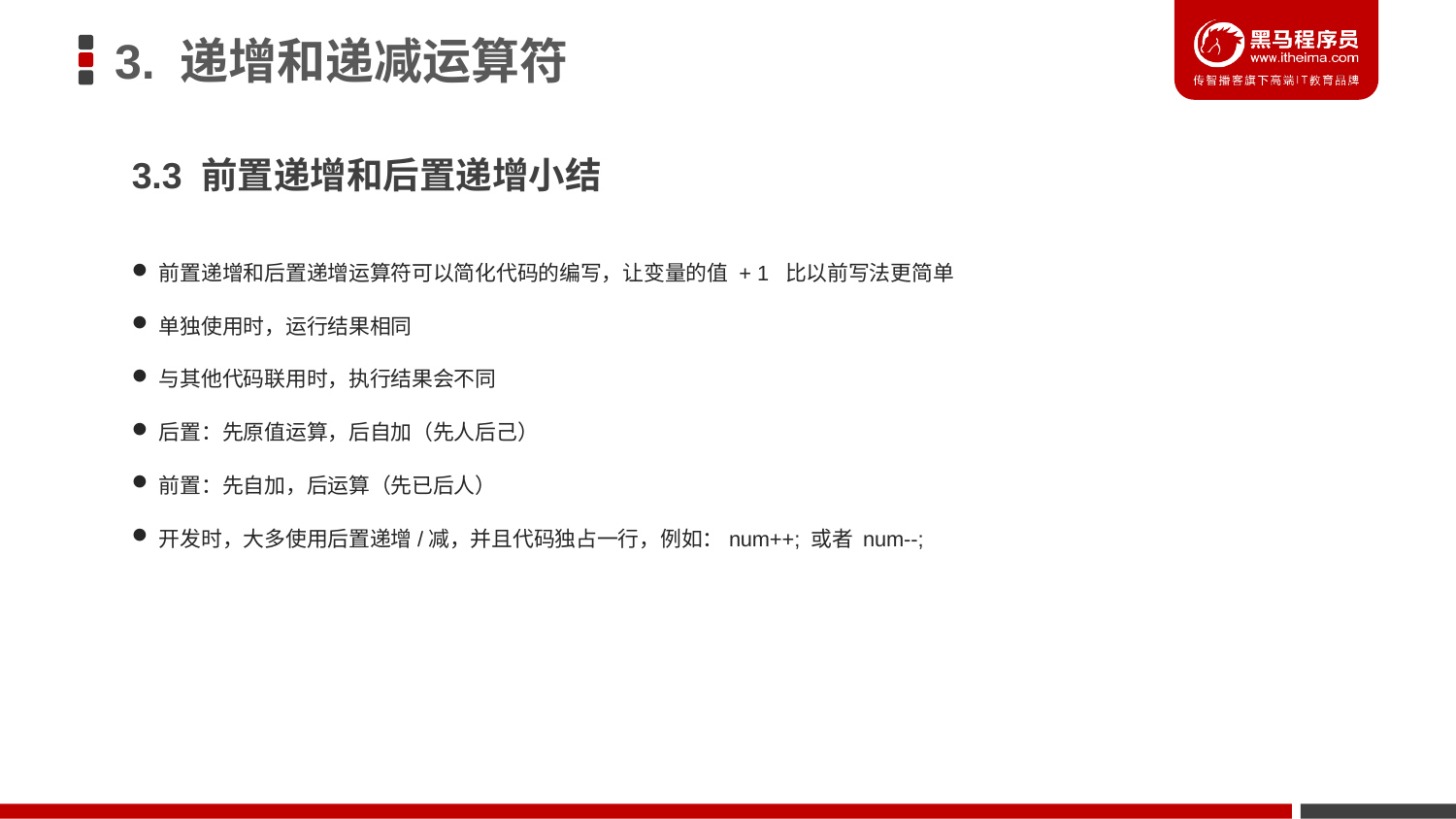

# 3. 递增和递减运算符
3.3 前置递增和后置递增小结
前置递增和后置递增运算符可以简化代码的编写，让变量的值 + 1  比以前写法更简单
单独使用时，运行结果相同
与其他代码联用时，执行结果会不同
后置：先原值运算，后自加（先人后己）
前置：先自加，后运算（先已后人）
开发时，大多使用后置递增/减，并且代码独占一行，例如：num++; 或者 num--;